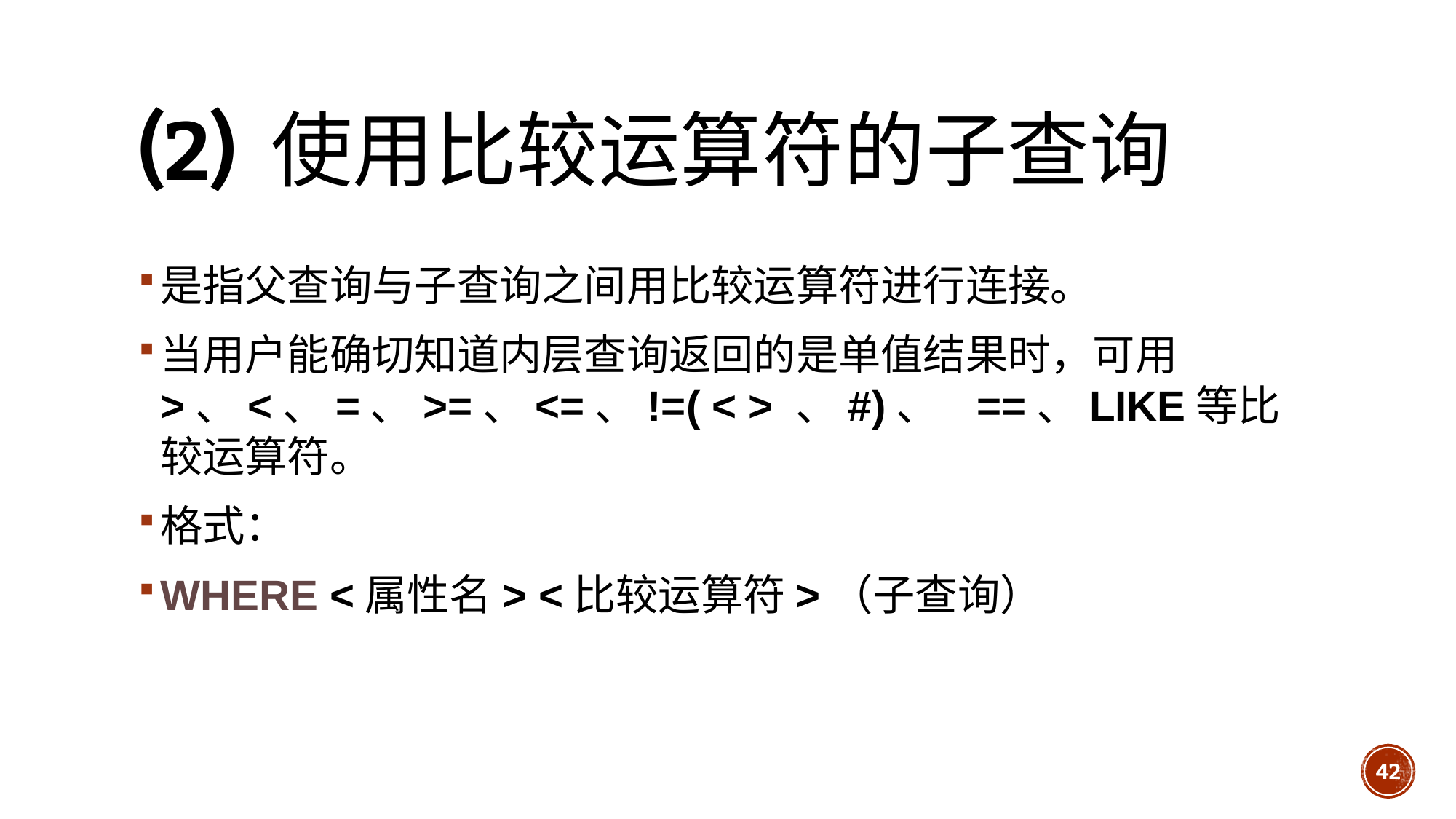

# (2) 使用比较运算符的子查询
是指父查询与子查询之间用比较运算符进行连接。
当用户能确切知道内层查询返回的是单值结果时，可用>、<、=、>=、<=、!=( < > 、#)、   ==、LIKE等比较运算符。
格式：
WHERE <属性名> <比较运算符>（子查询）
42